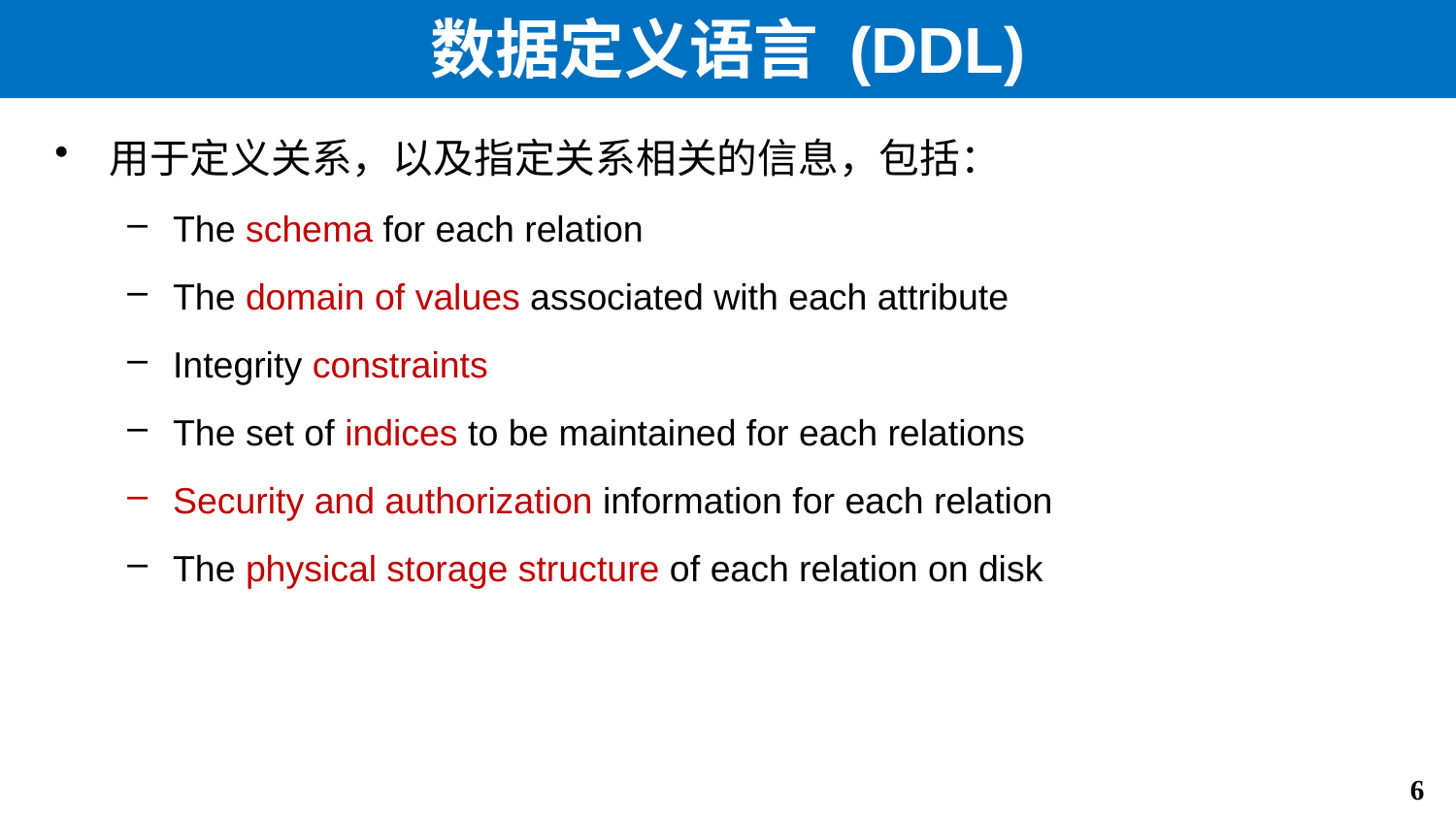

# 数据定义语言 (DDL)
用于定义关系，以及指定关系相关的信息，包括：
The schema for each relation
The domain of values associated with each attribute
Integrity constraints
The set of indices to be maintained for each relations
Security and authorization information for each relation
The physical storage structure of each relation on disk